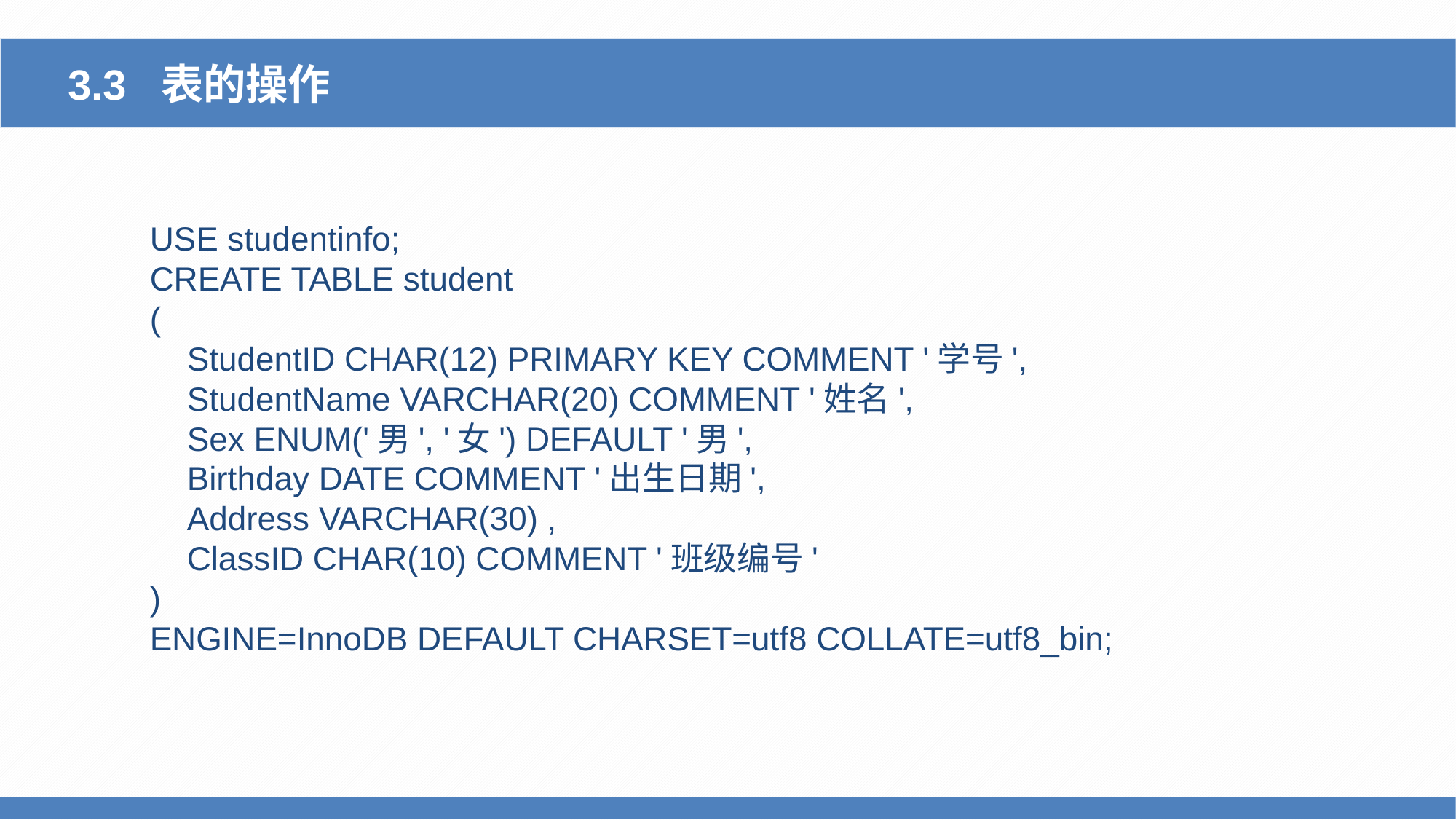

3.3  表的操作
USE studentinfo;
CREATE TABLE student
(
    StudentID CHAR(12) PRIMARY KEY COMMENT '学号',
    StudentName VARCHAR(20) COMMENT '姓名',
    Sex ENUM('男', '女') DEFAULT '男',
    Birthday DATE COMMENT '出生日期',
    Address VARCHAR(30) ,
    ClassID CHAR(10) COMMENT '班级编号'
)
ENGINE=InnoDB DEFAULT CHARSET=utf8 COLLATE=utf8_bin;